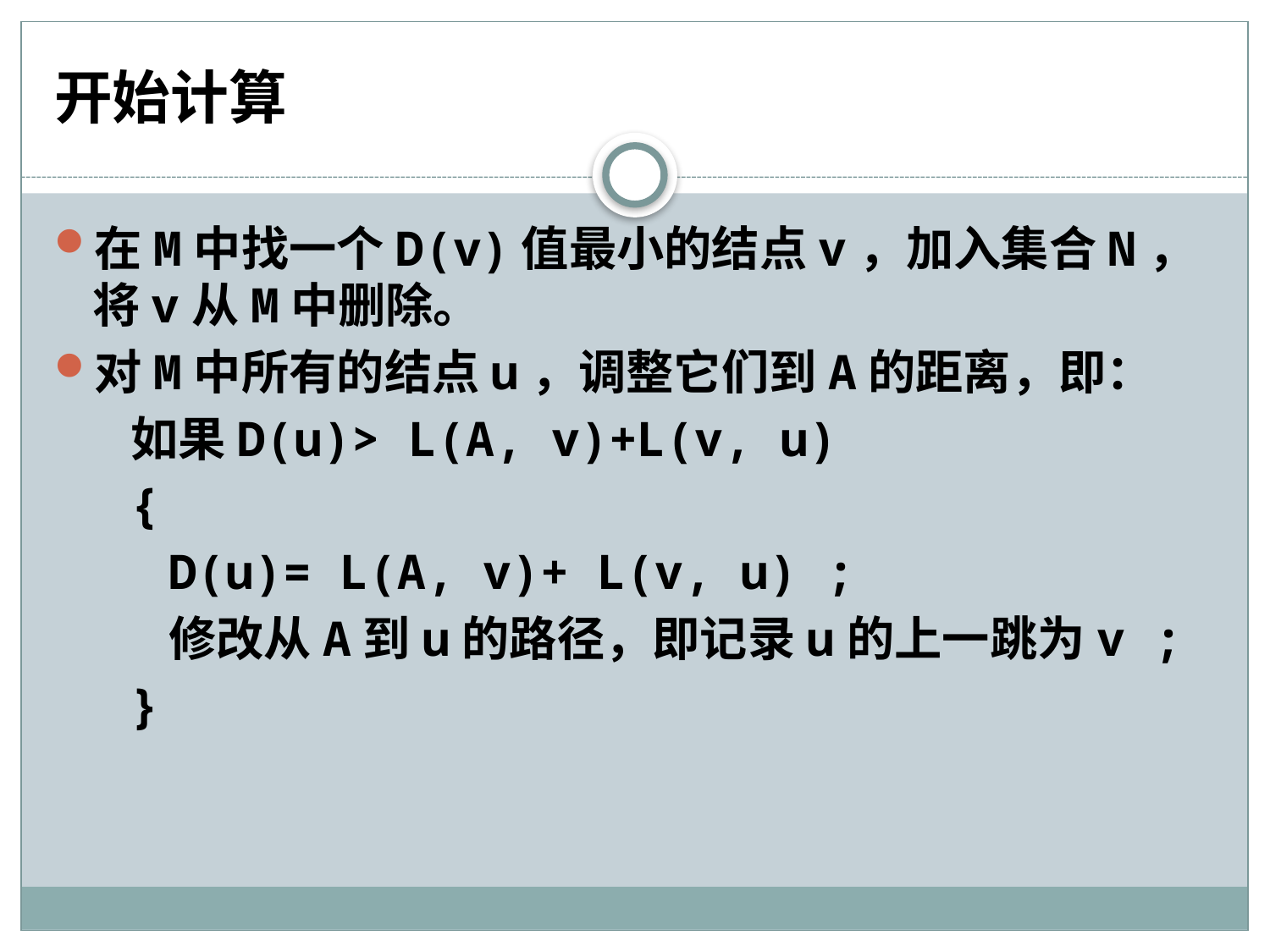

# 开始计算
在M中找一个D(v)值最小的结点v，加入集合N，将v从M中删除。
对M中所有的结点u，调整它们到A的距离，即：
如果D(u)> L(A, v)+L(v, u)
{
D(u)= L(A, v)+ L(v, u) ;
修改从A到u的路径，即记录u的上一跳为v ;
}